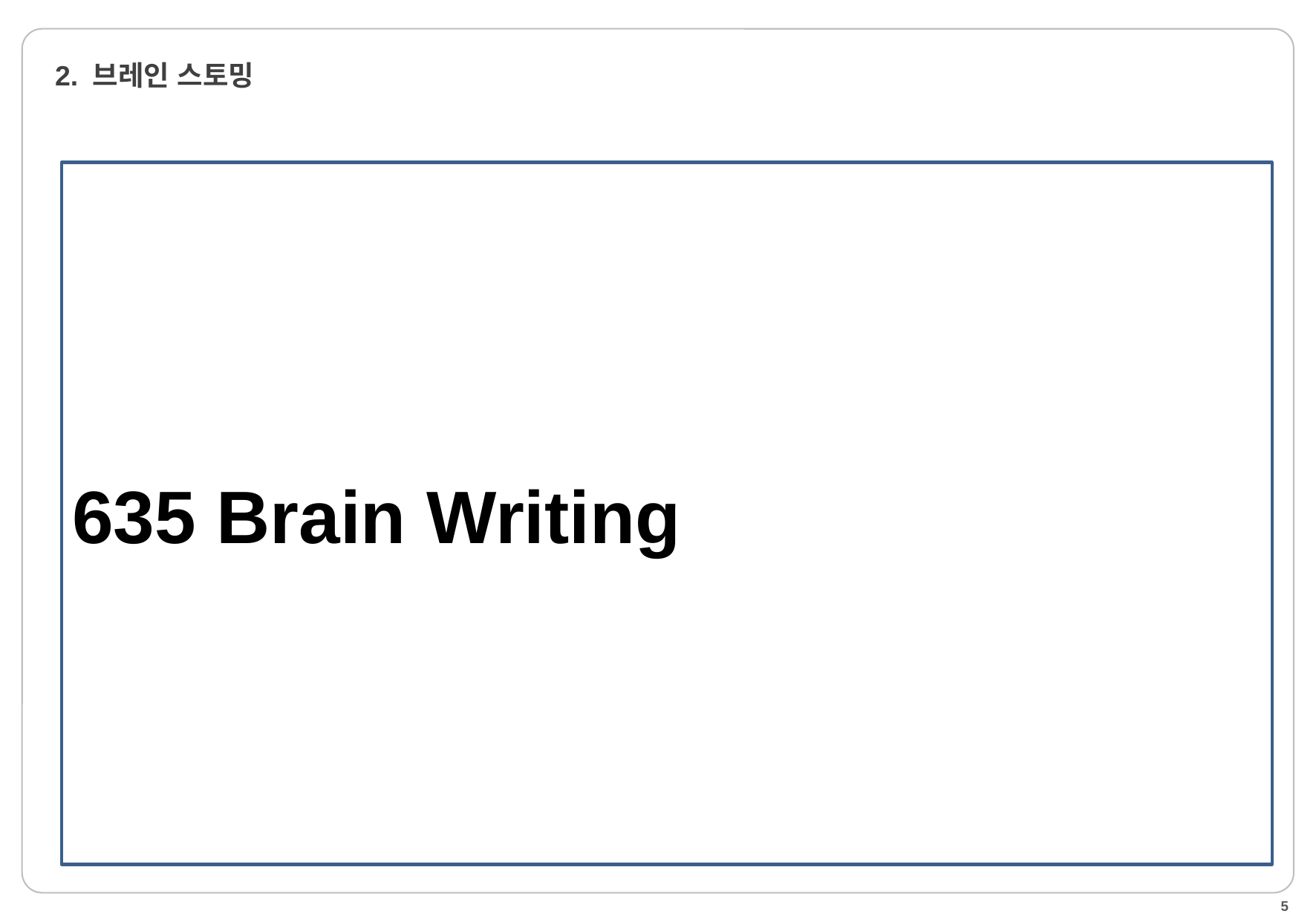

# 2. 브레인 스토밍
635 Brain Writing
5